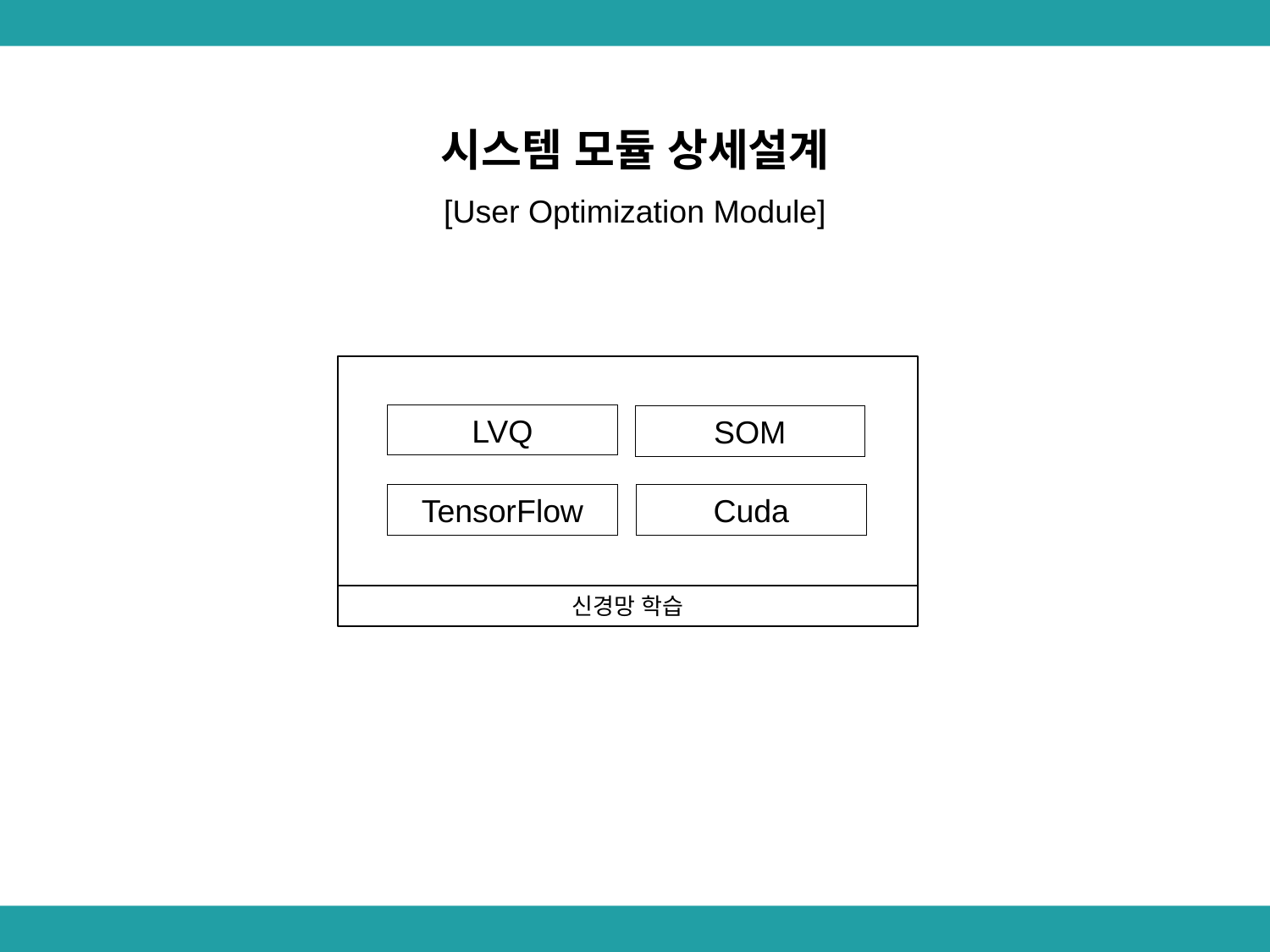

시스템 모듈 상세설계
[User Optimization Module]

LVQ
SOM
Cuda
TensorFlow
신경망 학습